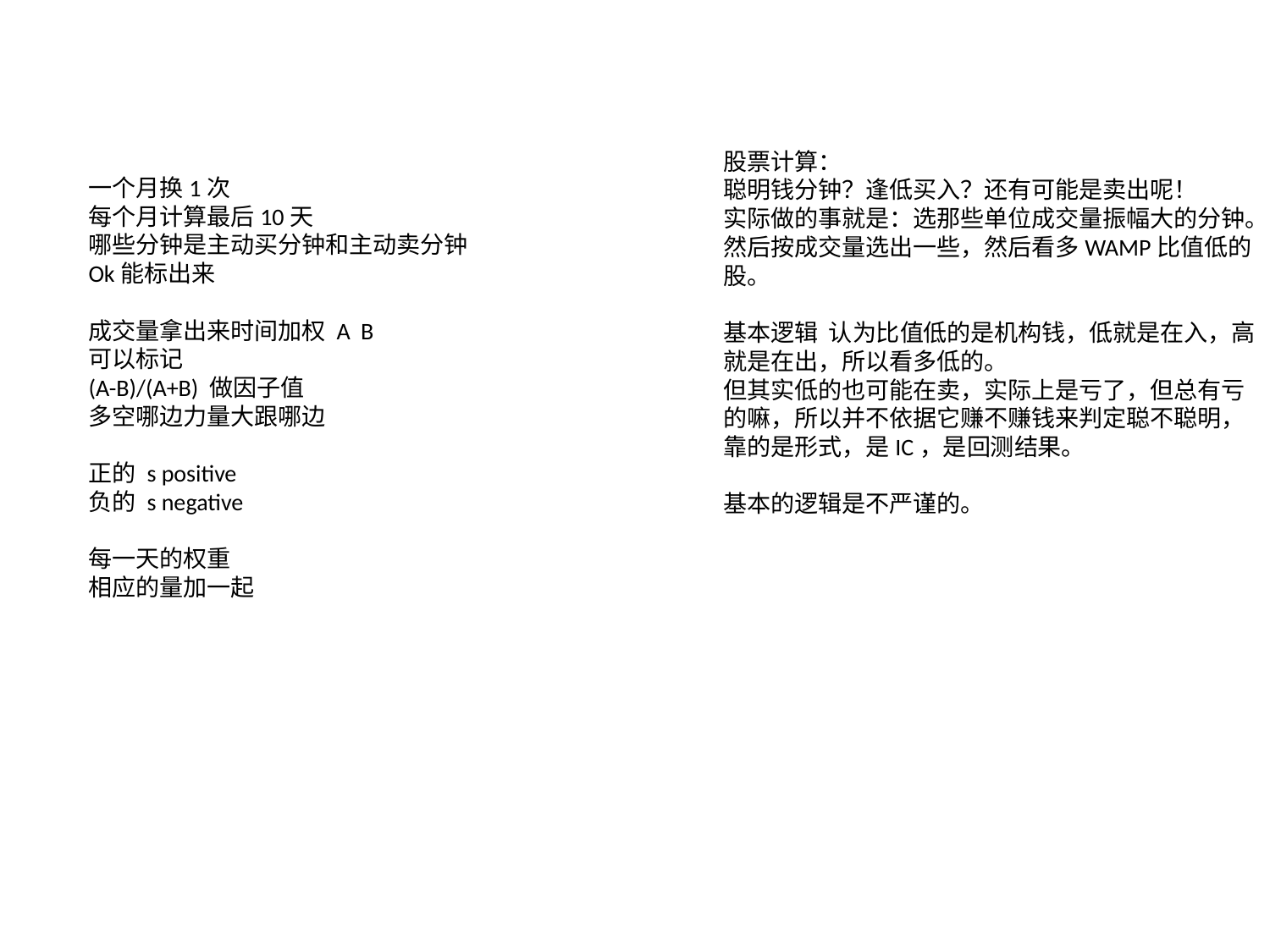

股票计算：
聪明钱分钟？逢低买入？还有可能是卖出呢！
实际做的事就是：选那些单位成交量振幅大的分钟。
然后按成交量选出一些，然后看多WAMP比值低的股。

基本逻辑  认为比值低的是机构钱，低就是在入，高就是在出，所以看多低的。
但其实低的也可能在卖，实际上是亏了，但总有亏的嘛，所以并不依据它赚不赚钱来判定聪不聪明，靠的是形式，是IC，是回测结果。

基本的逻辑是不严谨的。
一个月换1次
每个月计算最后10天
哪些分钟是主动买分钟和主动卖分钟
Ok能标出来

成交量拿出来时间加权 A  B
可以标记
(A-B)/(A+B) 做因子值
多空哪边力量大跟哪边

正的 s positive
负的 s negative

每一天的权重
相应的量加一起